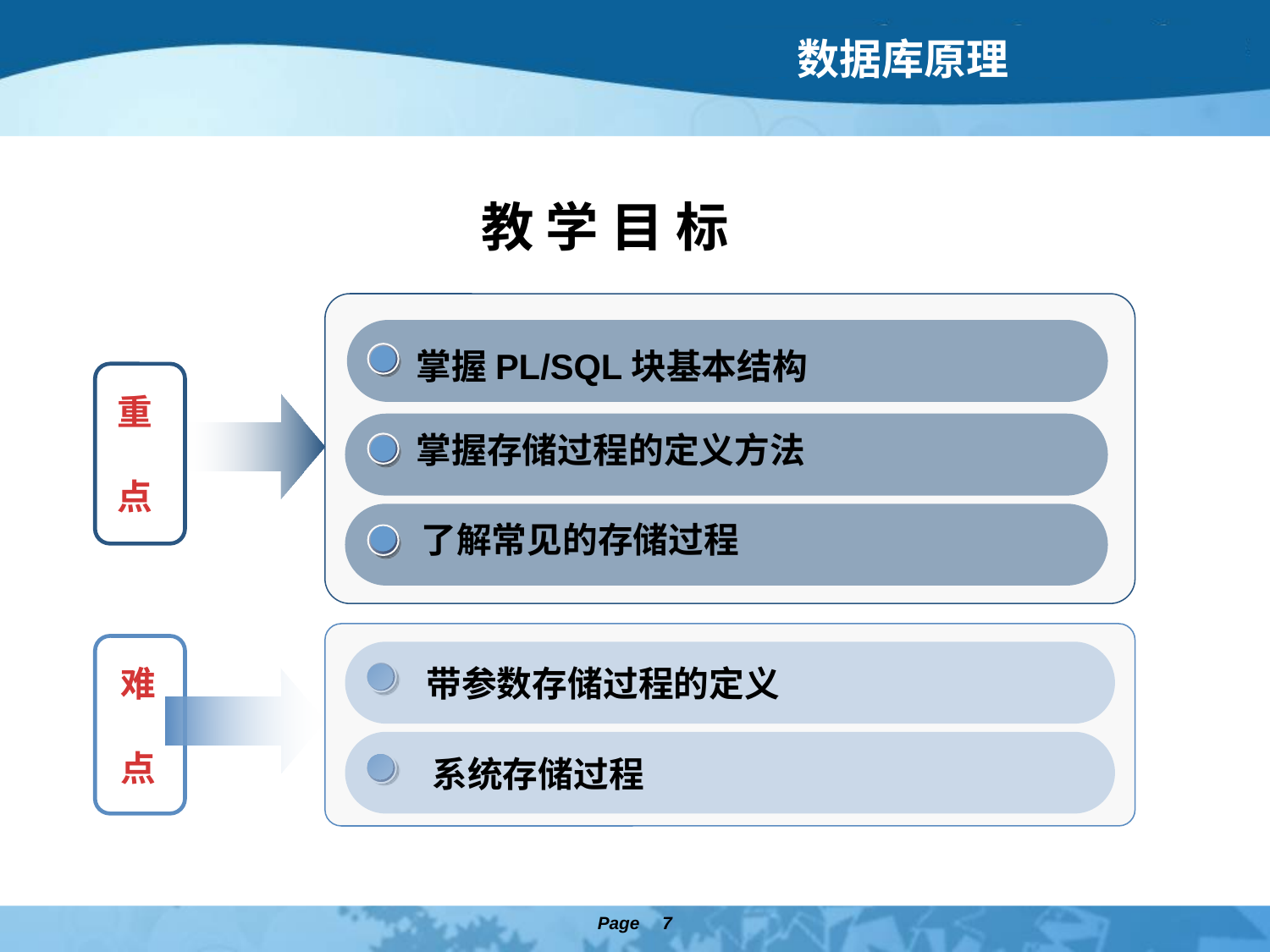

# 教 学 目 标

   掌握PL/SQL块基本结构

重

点

   掌握存储过程的定义方法

   了解常见的存储过程

难   点
     带参数存储过程的定义

  系统存储过程